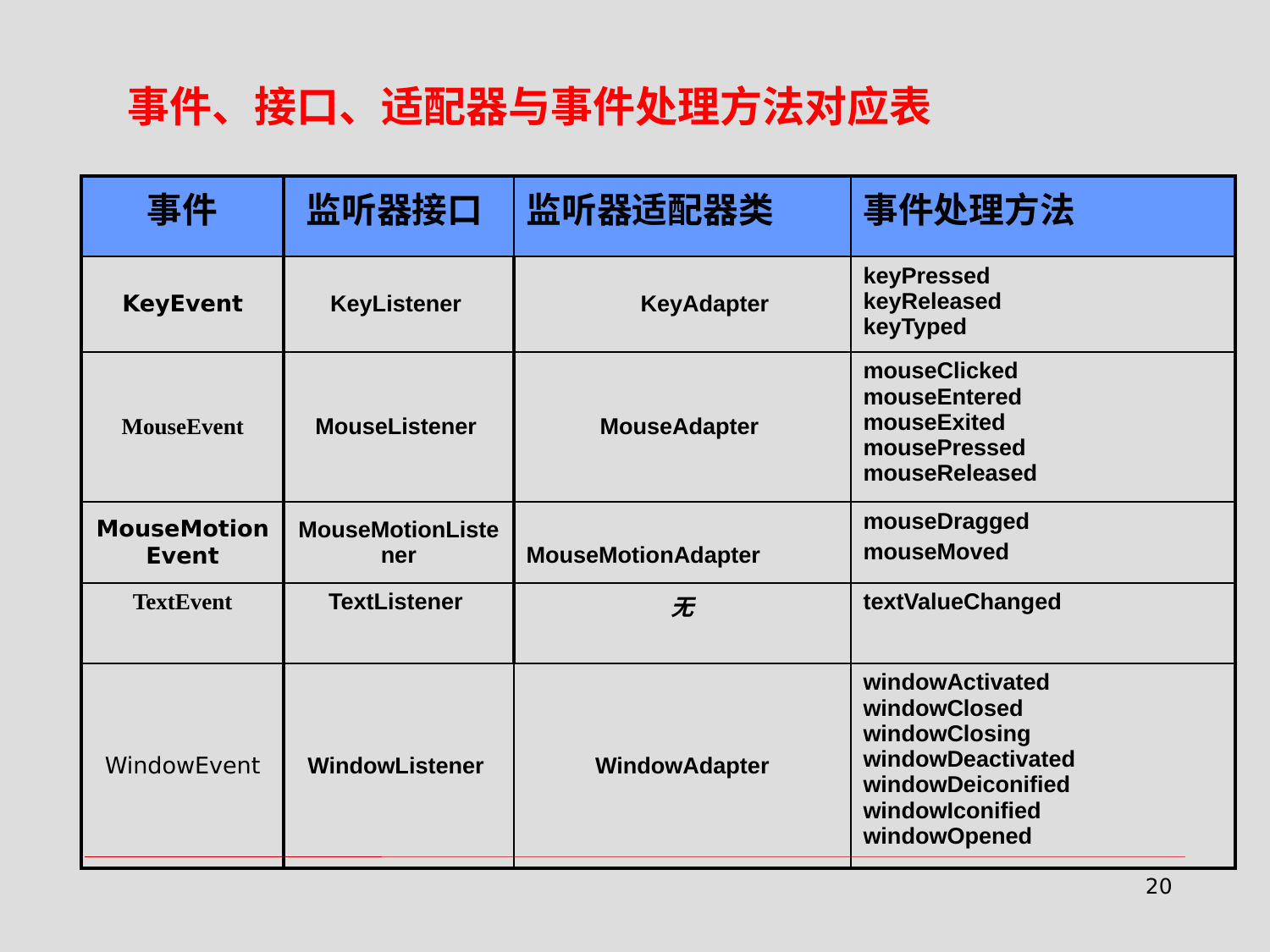

事件、接口、适配器与事件处理方法对应表
| 事件 | 监听器接口 | 监听器适配器类 | 事件处理方法 |
| --- | --- | --- | --- |
| KeyEvent | KeyListener | KeyAdapter | keyPressed keyReleased keyTyped |
| MouseEvent | MouseListener | MouseAdapter | mouseClicked mouseEntered mouseExited mousePressed mouseReleased |
| MouseMotionEvent | MouseMotionListener | MouseMotionAdapter | mouseDragged mouseMoved |
| TextEvent | TextListener | 无 | textValueChanged |
| WindowEvent | WindowListener | WindowAdapter | windowActivated windowClosed windowClosing windowDeactivated windowDeiconified windowIconified windowOpened |
20